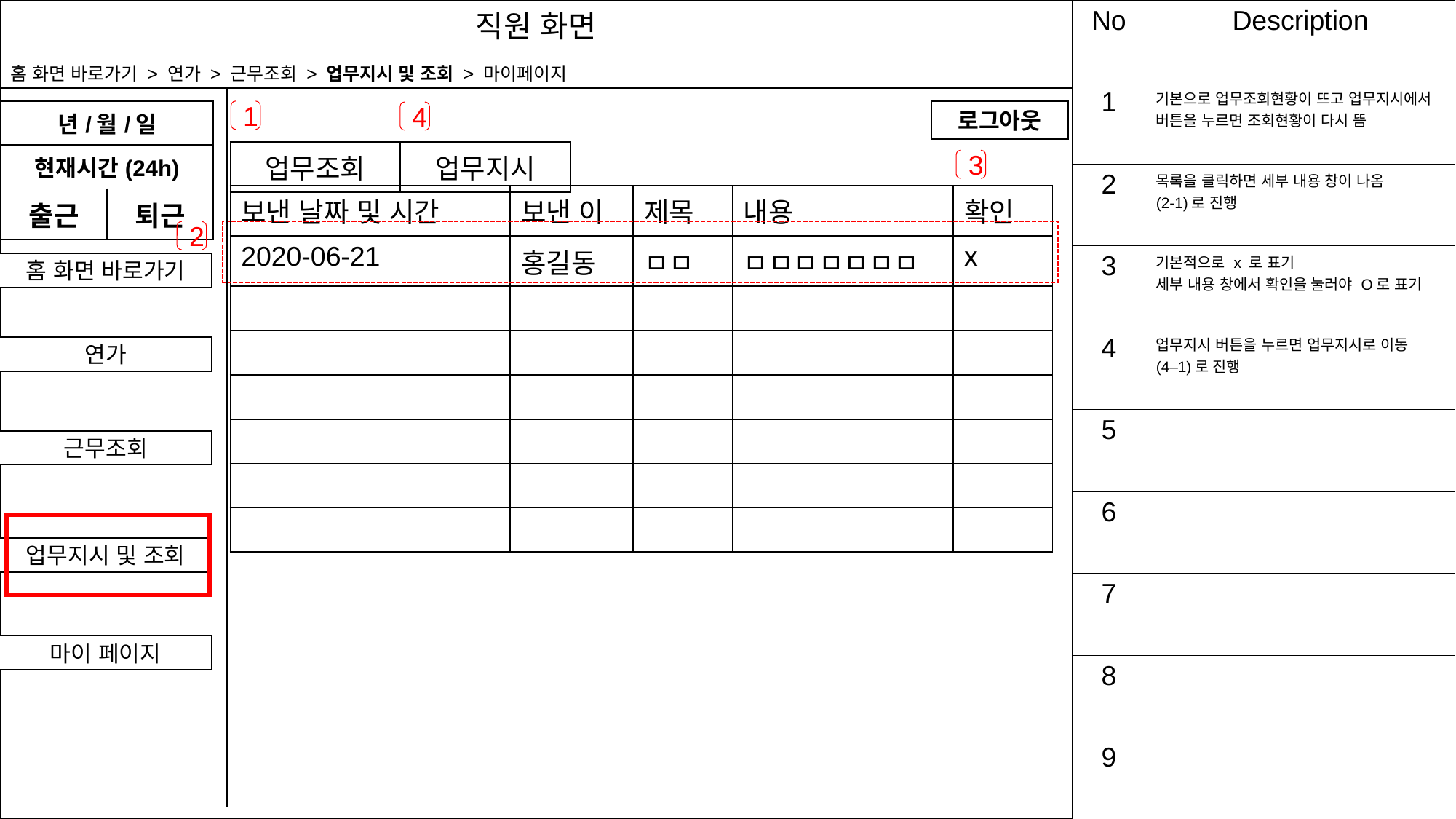

| No | Description |
| --- | --- |
| 1 | 기본으로 업무조회현황이 뜨고 업무지시에서 버튼을 누르면 조회현황이 다시 뜸 |
| 2 | 목록을 클릭하면 세부 내용 창이 나옴 (2-1)로 진행 |
| 3 | 기본적으로 x 로 표기 세부 내용 창에서 확인을 눌러야 O로 표기 |
| 4 | 업무지시 버튼을 누르면 업무지시로 이동 (4–1)로 진행 |
| 5 |  |
| 6 |  |
| 7 |  |
| 8 |  |
| 9 |  |
# 직원 화면

홈 화면 바로가기 > 연가 > 근무조회 > 업무지시 및 조회 > 마이페이지

| 년/월/일 |  |
| --- | --- |
| 현재시간(24h) |  |
| 출근 | 퇴근 |
1
로그아웃
4
| 업무조회 | 업무지시 |
| --- | --- |
3
| 보낸 날짜 및 시간 | 보낸 이 | 제목 | 내용 | 확인 |
| --- | --- | --- | --- | --- |
| 2020-06-21 | 홍길동 | ㅁㅁ | ㅁㅁㅁㅁㅁㅁㅁ | x |
|  |  |  |  |  |
|  |  |  |  |  |
|  |  |  |  |  |
|  |  |  |  |  |
|  |  |  |  |  |
|  |  |  |  |  |

2
홈 화면 바로가기
연가
근무조회

업무지시 및 조회
마이 페이지